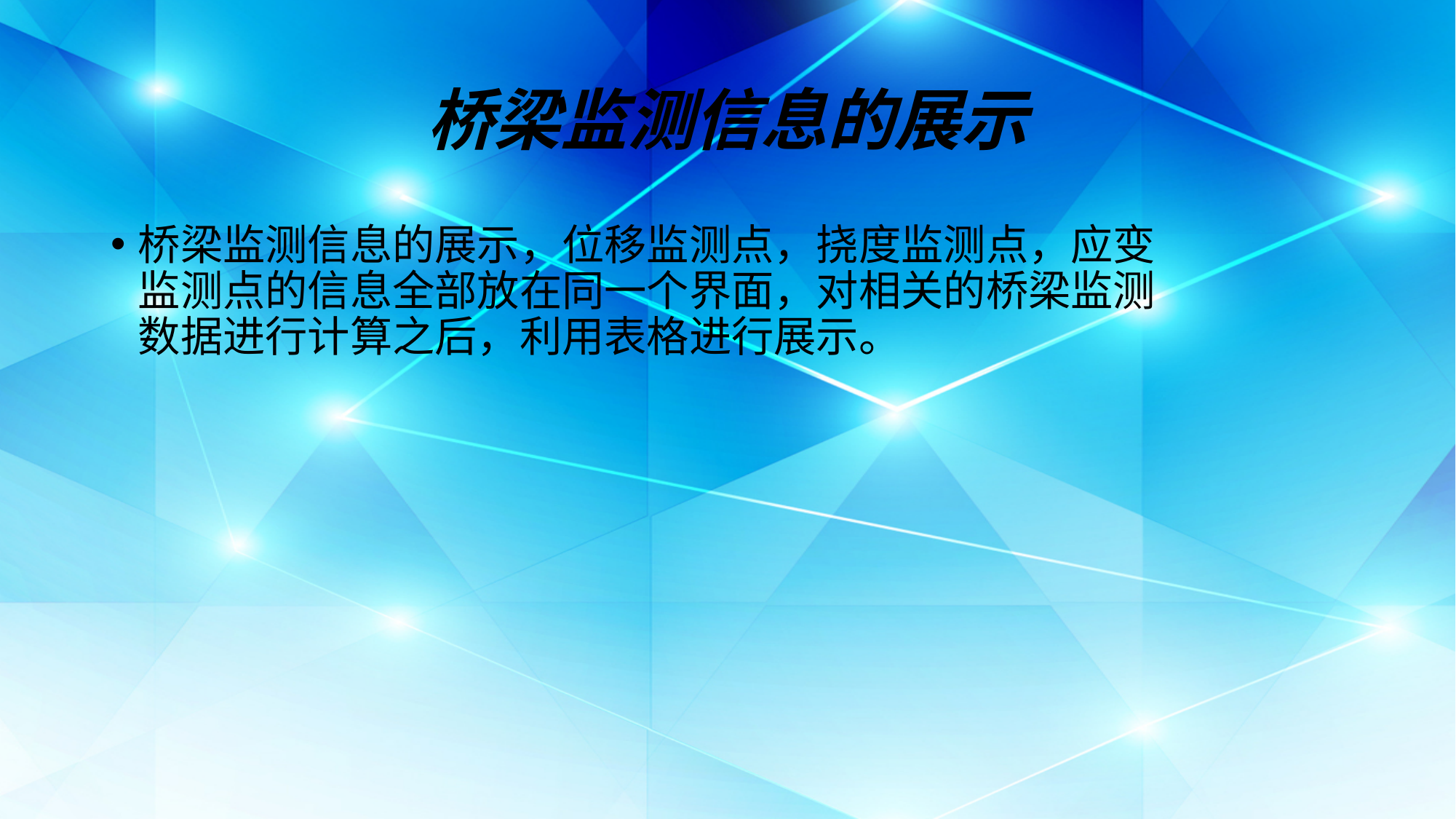

# 桥梁监测信息的展示
桥梁监测信息的展示，位移监测点，挠度监测点，应变监测点的信息全部放在同一个界面，对相关的桥梁监测数据进行计算之后，利用表格进行展示。